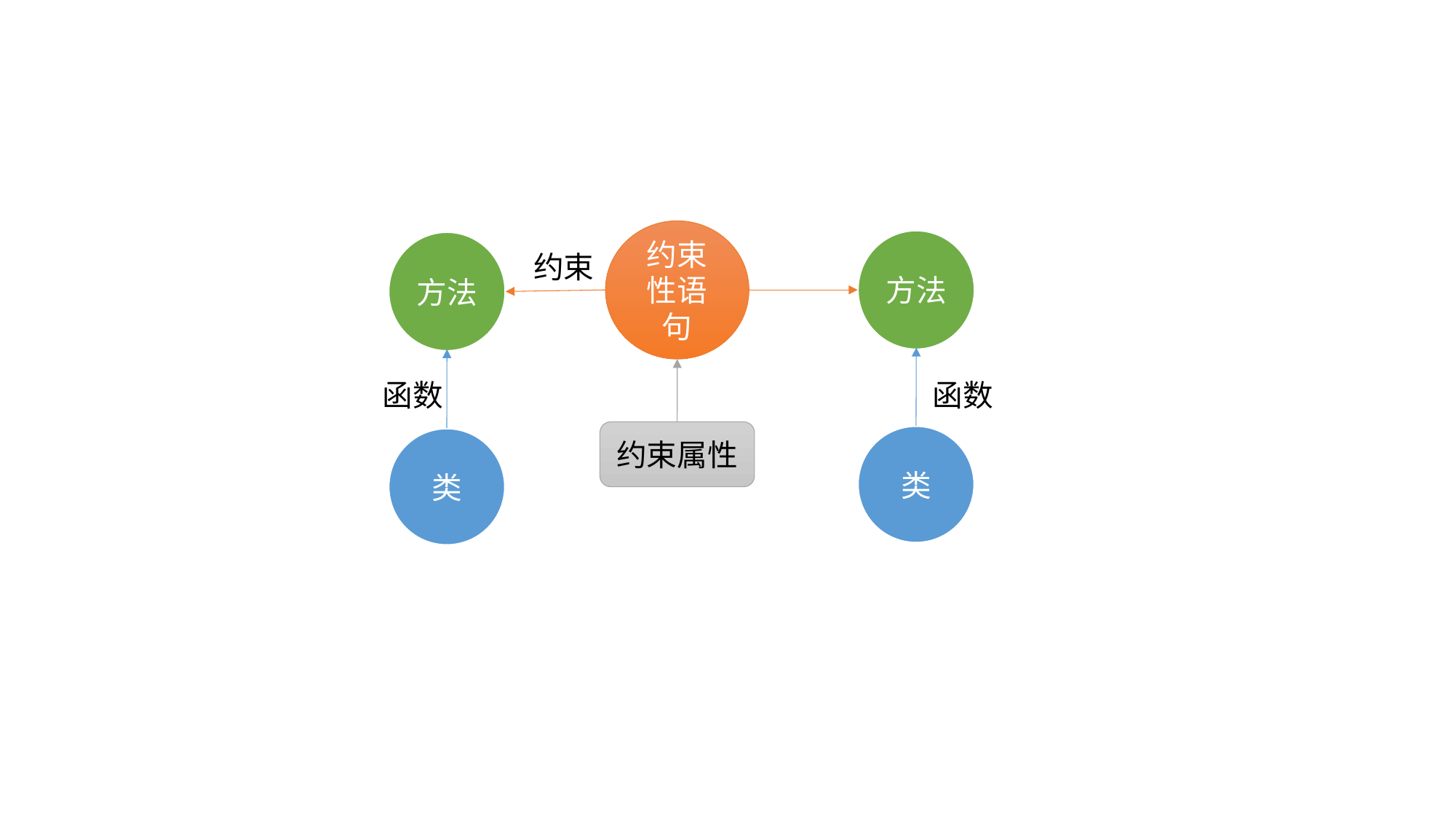

约束性语句
方法
方法
约束
函数
函数
约束属性
类
类